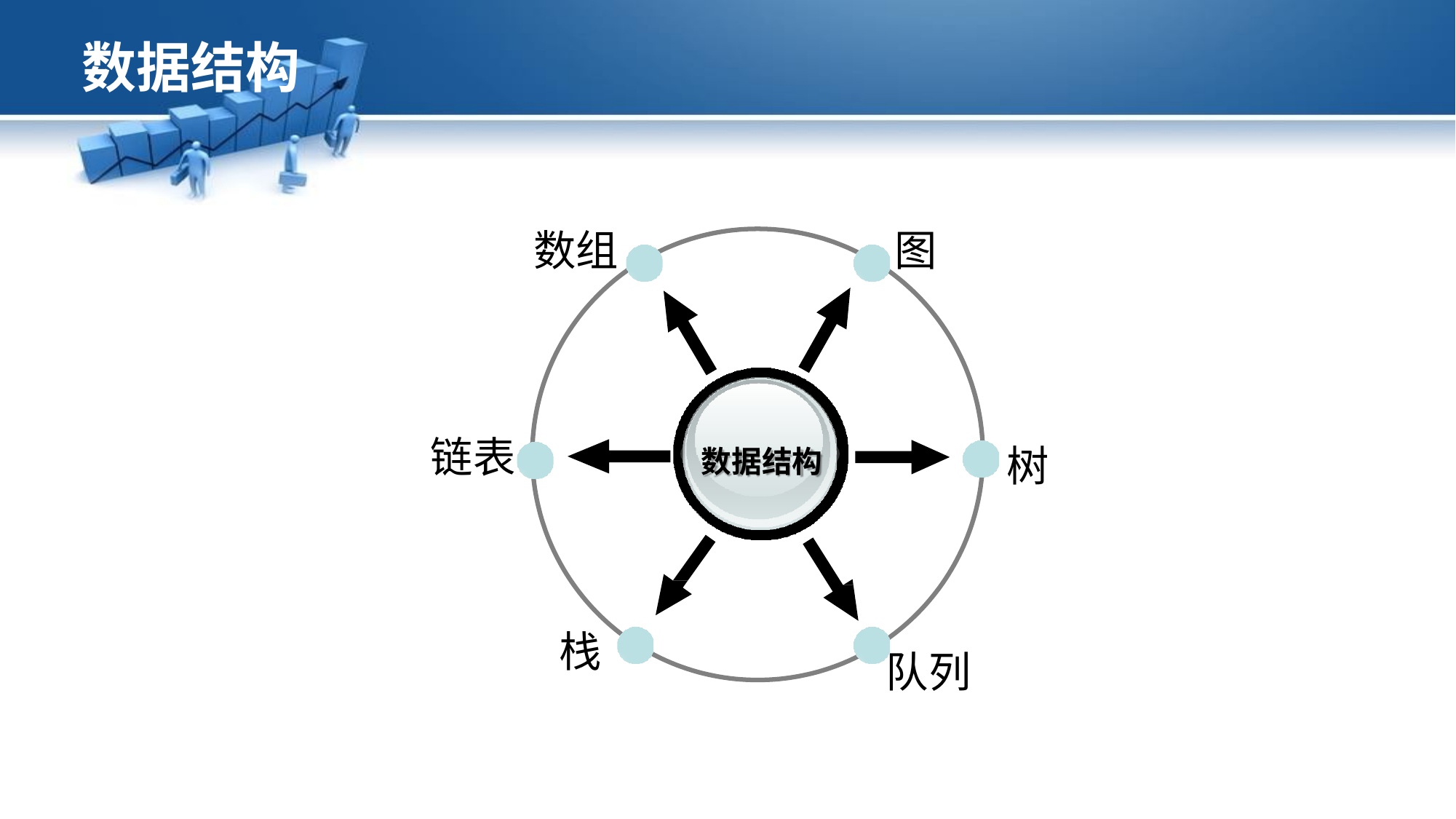

# 数据结构
数组
图

链表

树

数据结构

栈

队列